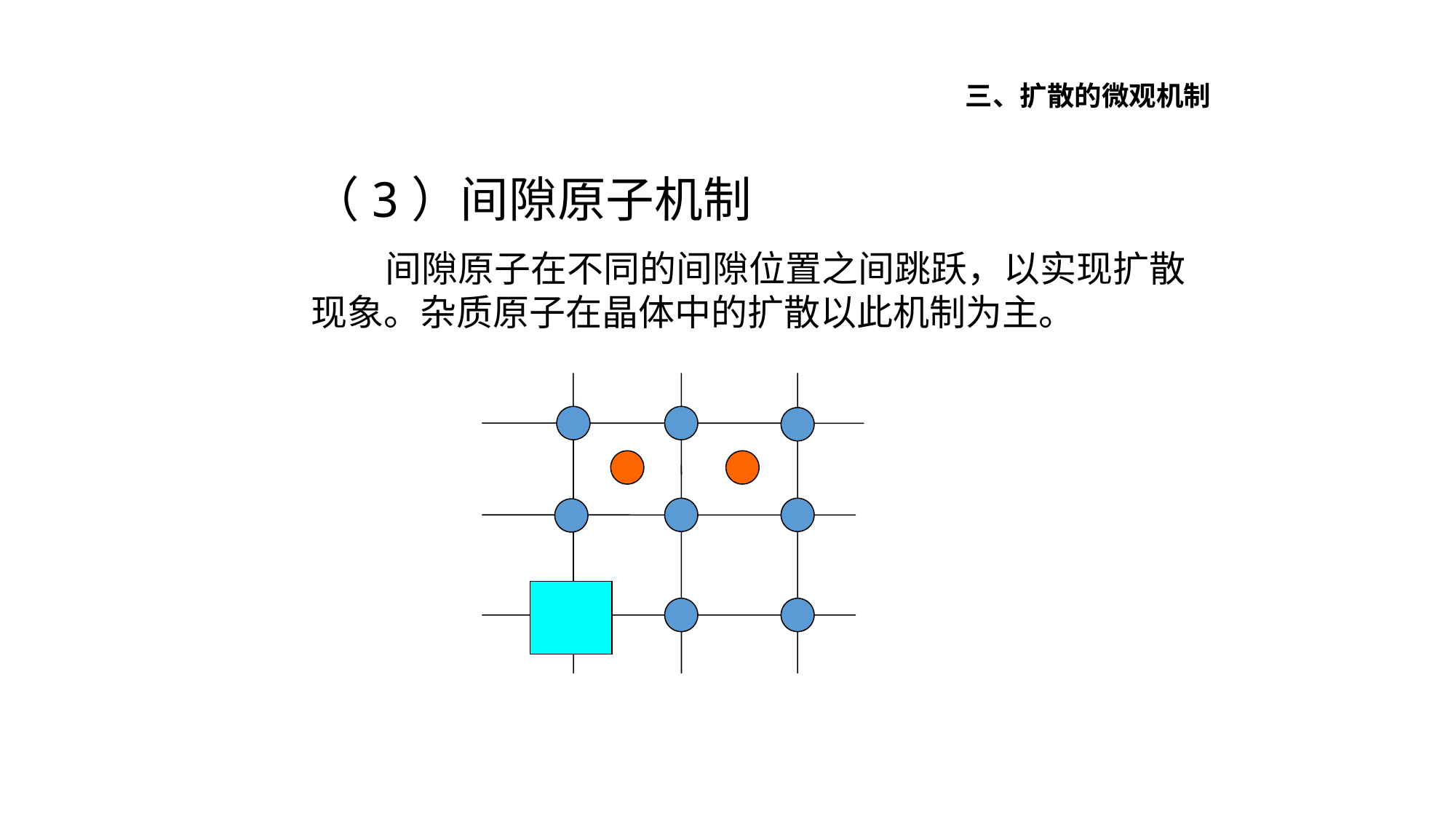

# 三、扩散的微观机制
（3）间隙原子机制
        间隙原子在不同的间隙位置之间跳跃，以实现扩散现象。杂质原子在晶体中的扩散以此机制为主。